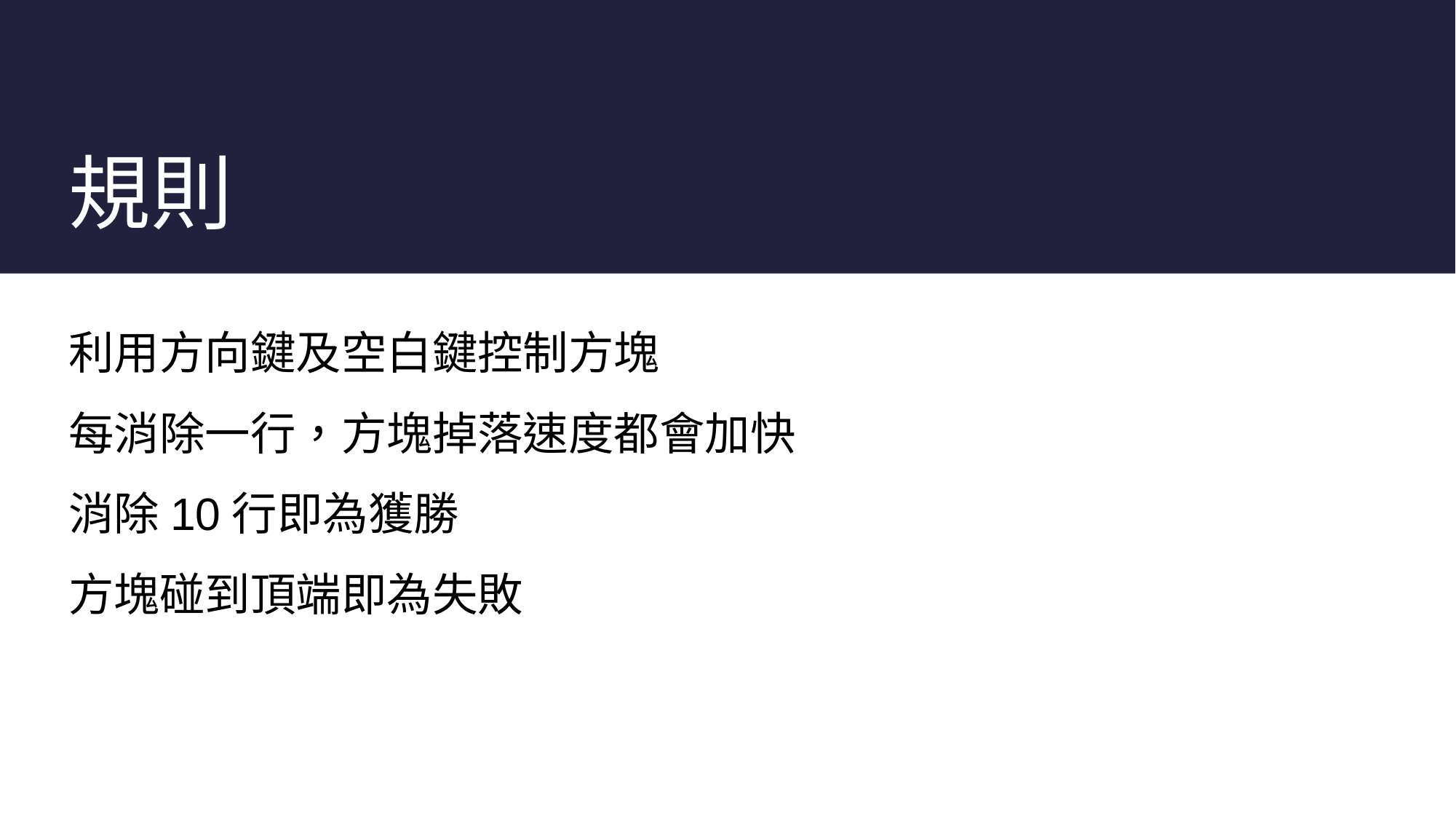

# 規則
利用方向鍵及空白鍵控制方塊
每消除一行，方塊掉落速度都會加快
消除10行即為獲勝
方塊碰到頂端即為失敗